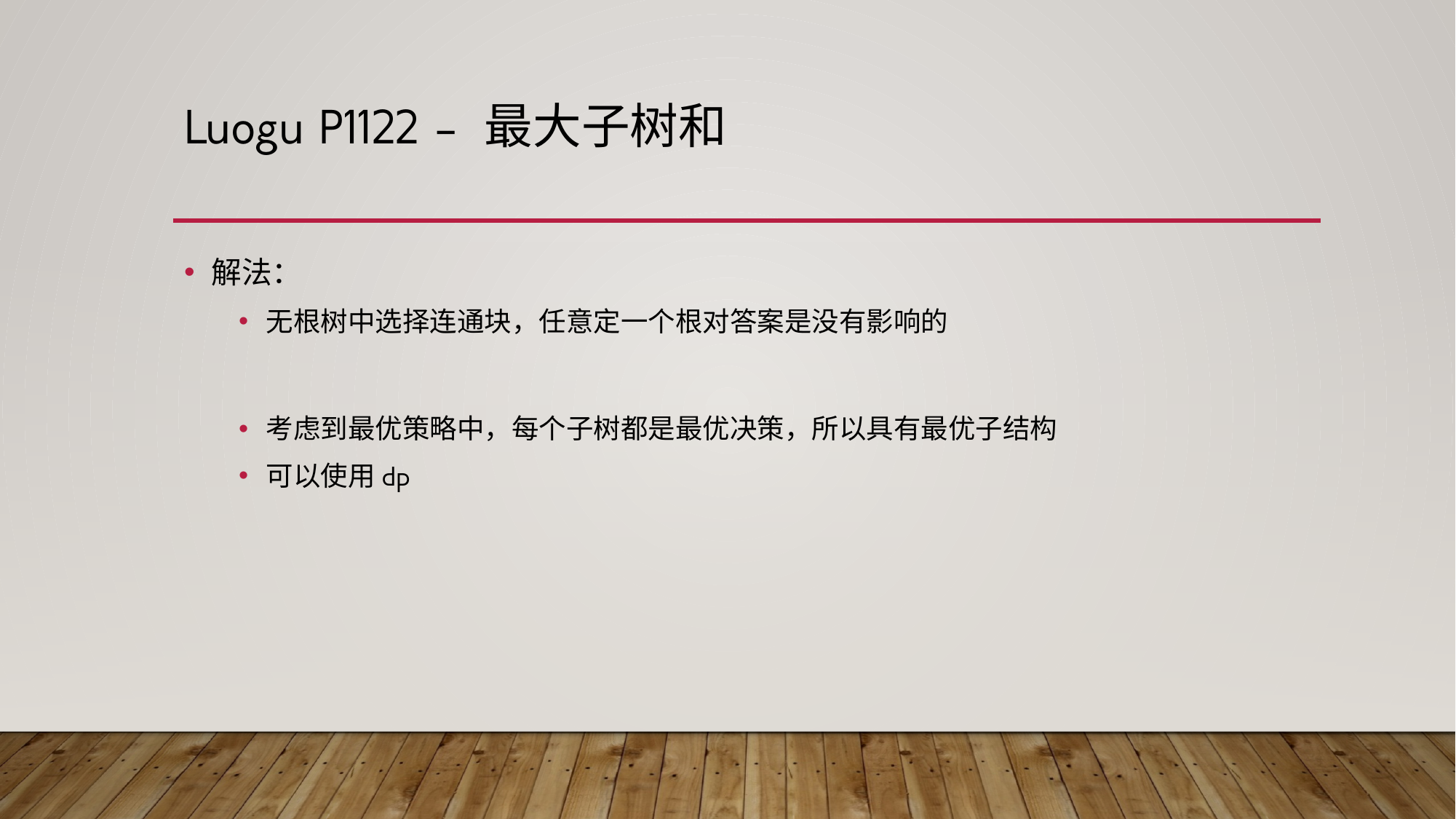

# Luogu P1122 – 最大子树和
解法：
无根树中选择连通块，任意定一个根对答案是没有影响的

考虑到最优策略中，每个子树都是最优决策，所以具有最优子结构
可以使用dp